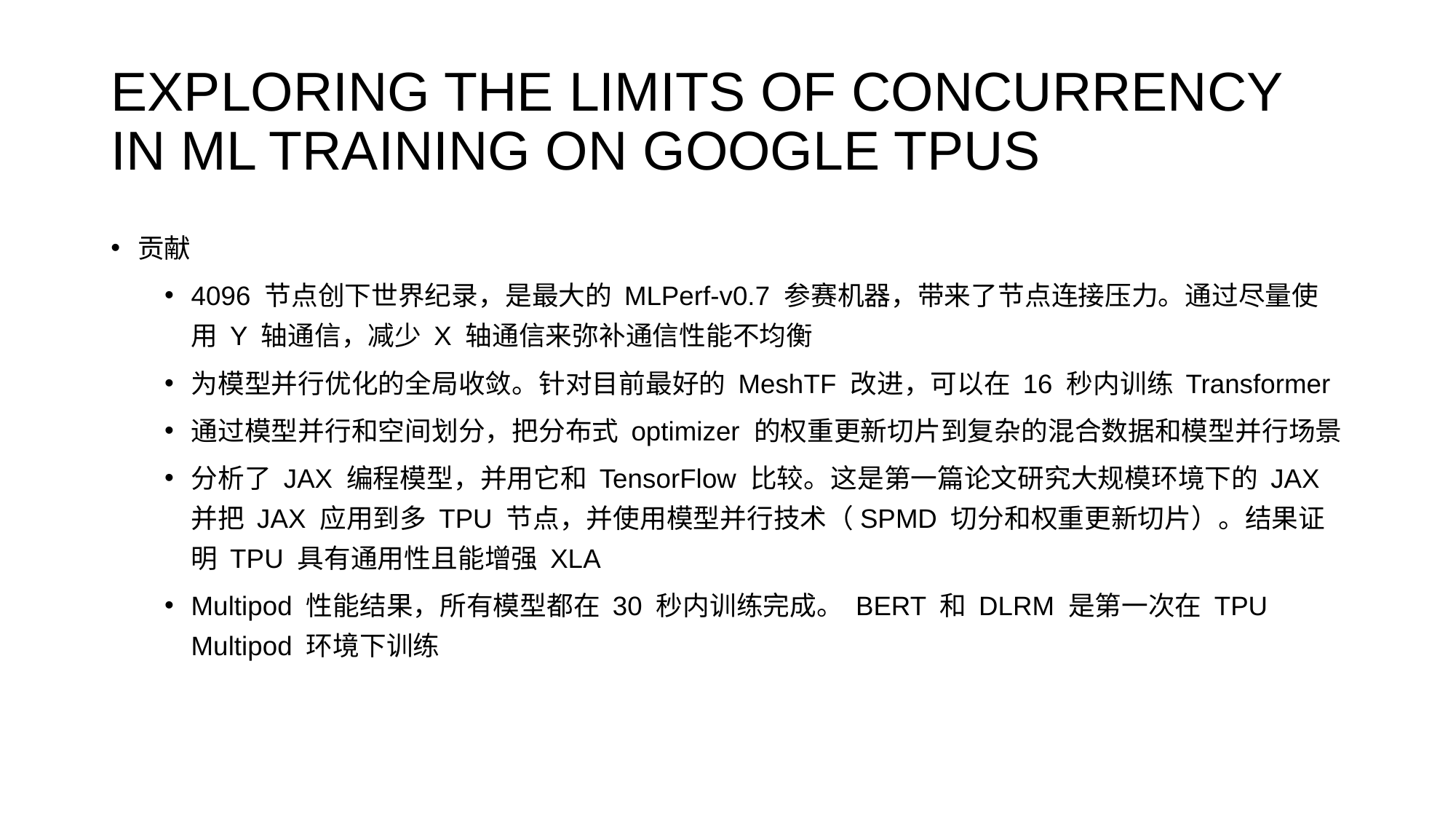

# EXPLORING THE LIMITS OF CONCURRENCY IN ML TRAINING ON GOOGLE TPUS
贡献
4096 节点创下世界纪录，是最大的 MLPerf-v0.7 参赛机器，带来了节点连接压力。通过尽量使用 Y 轴通信，减少 X 轴通信来弥补通信性能不均衡
为模型并行优化的全局收敛。针对目前最好的 MeshTF 改进，可以在 16 秒内训练 Transformer
通过模型并行和空间划分，把分布式 optimizer 的权重更新切片到复杂的混合数据和模型并行场景
分析了 JAX 编程模型，并用它和 TensorFlow 比较。这是第一篇论文研究大规模环境下的 JAX 并把 JAX 应用到多 TPU 节点，并使用模型并行技术（SPMD 切分和权重更新切片）。结果证明 TPU 具有通用性且能增强 XLA
Multipod 性能结果，所有模型都在 30 秒内训练完成。 BERT 和 DLRM 是第一次在 TPU Multipod 环境下训练